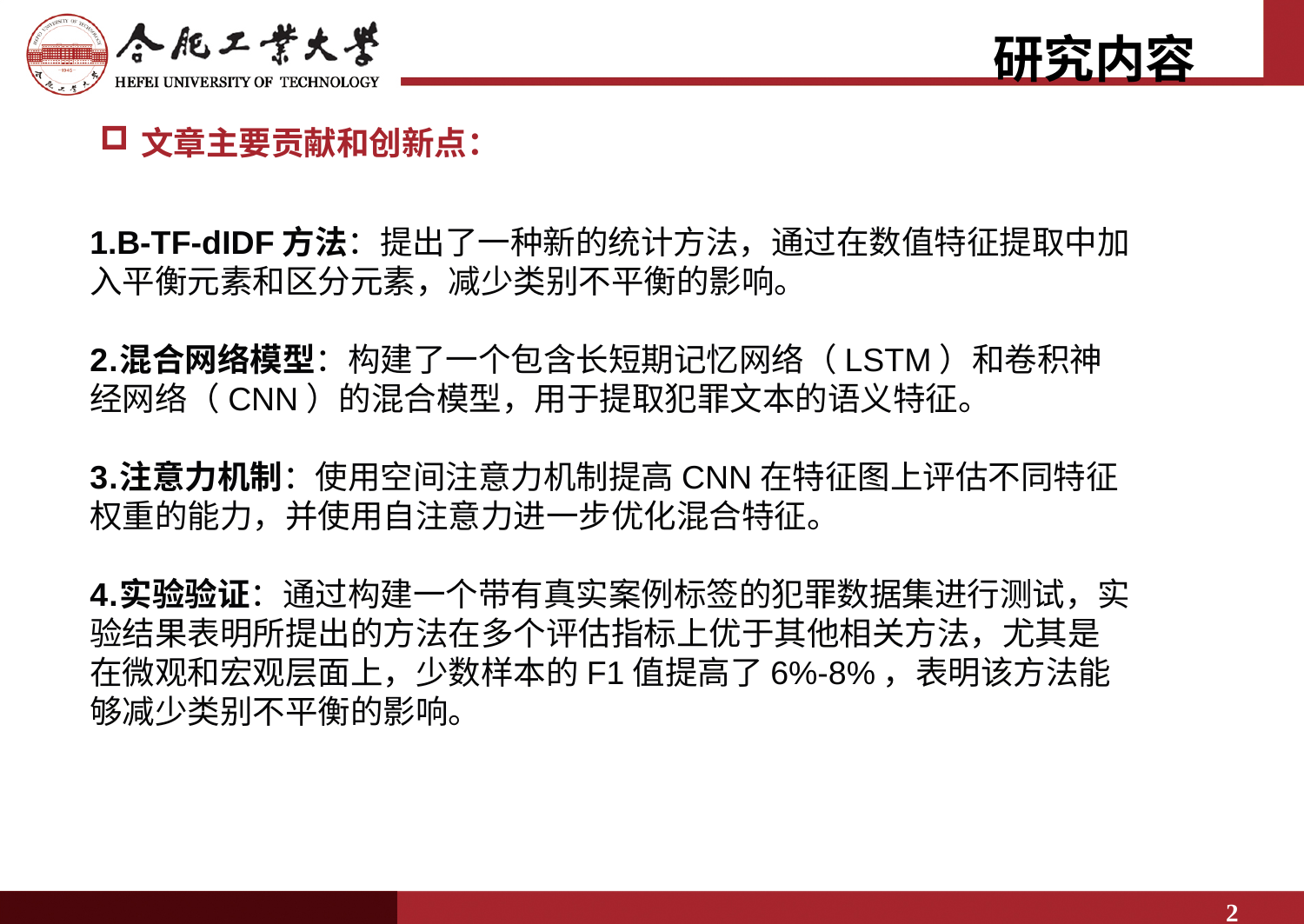

研究内容
文章主要贡献和创新点：
B-TF-dIDF方法：提出了一种新的统计方法，通过在数值特征提取中加入平衡元素和区分元素，减少类别不平衡的影响。

混合网络模型：构建了一个包含长短期记忆网络（LSTM）和卷积神经网络（CNN）的混合模型，用于提取犯罪文本的语义特征。

注意力机制：使用空间注意力机制提高CNN在特征图上评估不同特征权重的能力，并使用自注意力进一步优化混合特征。

实验验证：通过构建一个带有真实案例标签的犯罪数据集进行测试，实验结果表明所提出的方法在多个评估指标上优于其他相关方法，尤其是在微观和宏观层面上，少数样本的F1值提高了6%-8%，表明该方法能够减少类别不平衡的影响。
2